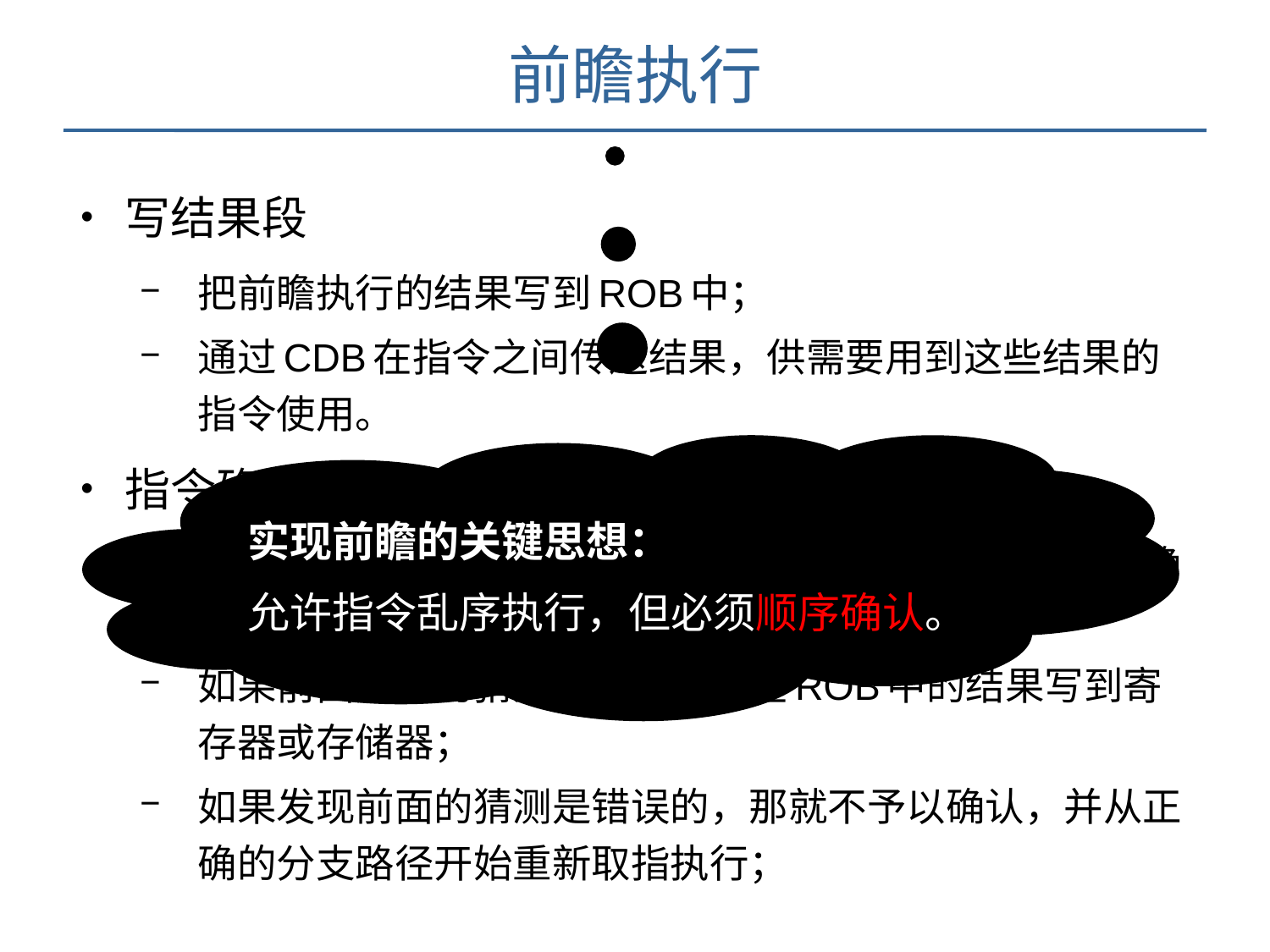

前瞻执行
写结果段
把前瞻执行的结果写到ROB中；
通过CDB在指令之间传送结果，供需要用到这些结果的指令使用。
指令确认段
在分支指令的结果出来后，对相应指令的前瞻执行给予确认；
如果前面所做的猜测是对的，把在ROB中的结果写到寄存器或存储器；
如果发现前面的猜测是错误的，那就不予以确认，并从正确的分支路径开始重新取指执行；
实现前瞻的关键思想：
允许指令乱序执行，但必须顺序确认。